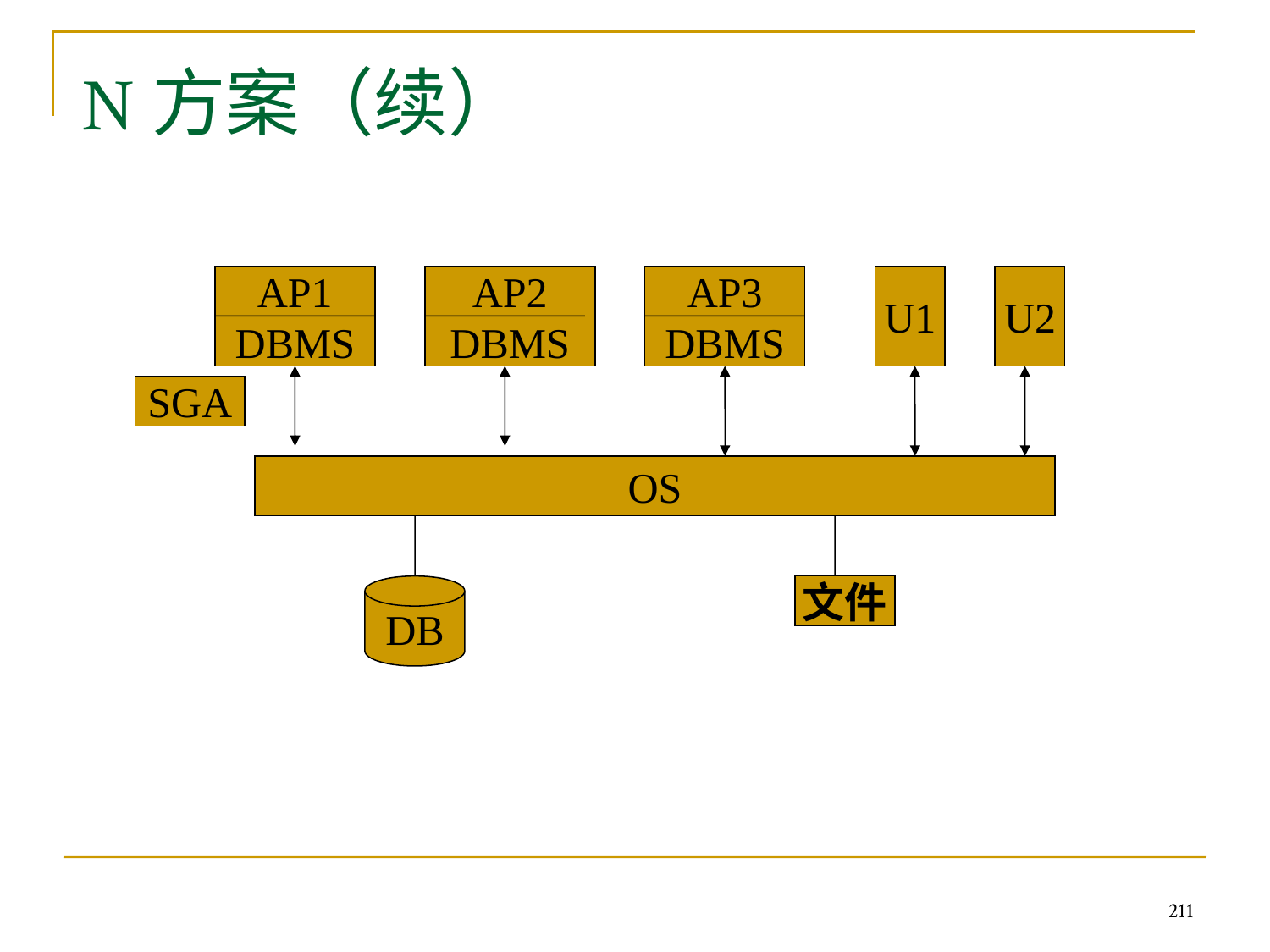

N方案（续）
AP1
DBMS
AP2
DBMS
AP3
DBMS
U1
U2

SGA
OS

DB
文件
211